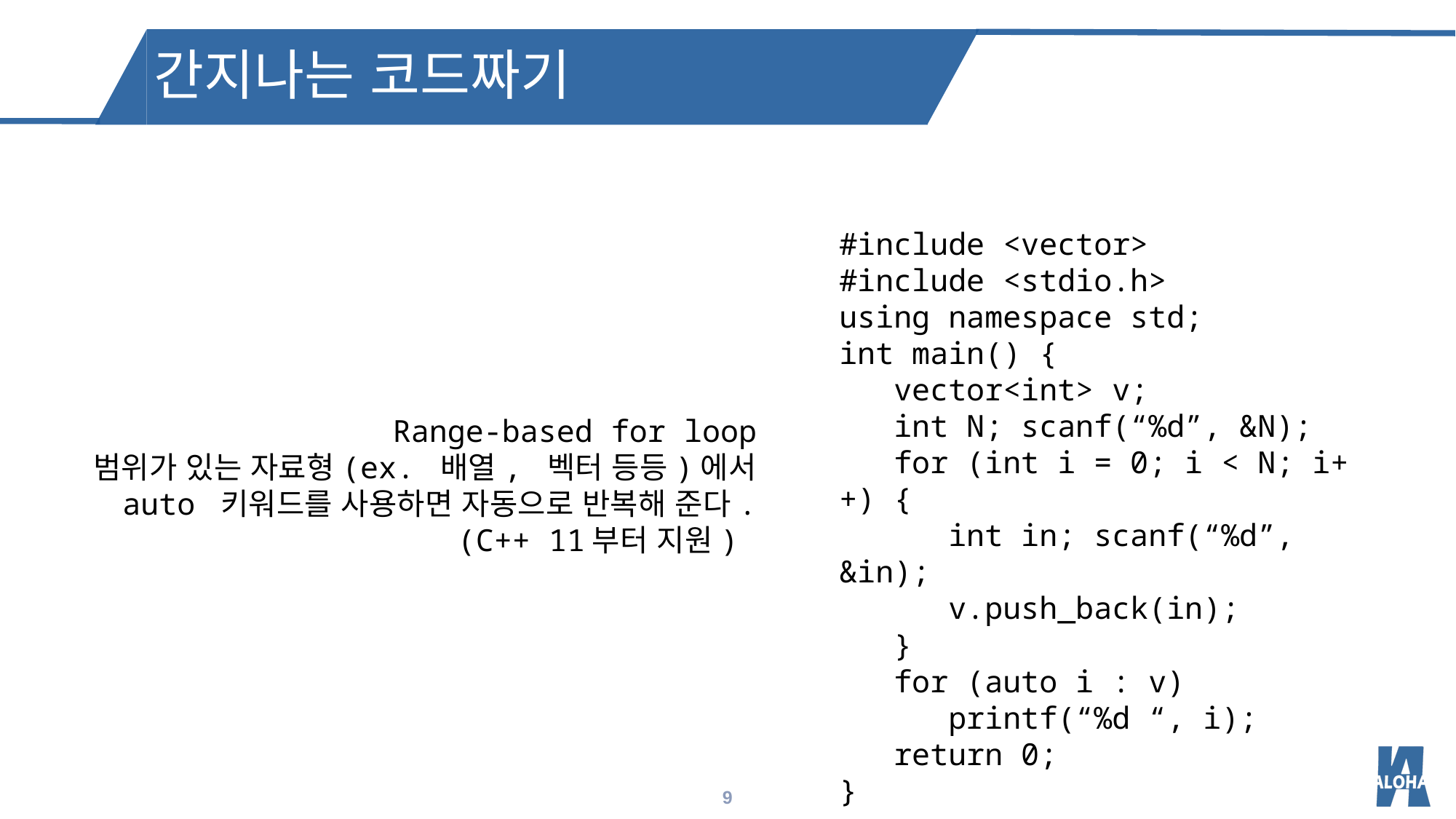

간지나는 코드짜기
#include <vector>
#include <stdio.h>
using namespace std;
int main() {
   vector<int> v;
   int N; scanf(“%d”, &N);
   for (int i = 0; i < N; i++) {
      int in; scanf(“%d”, &in);
      v.push_back(in);
   }
   for (auto i : v)
      printf(“%d “, i);
   return 0;
}
Range-based for loop
범위가 있는 자료형(ex. 배열, 벡터 등등)에서
auto 키워드를 사용하면 자동으로 반복해 준다.
(C++ 11부터 지원)
9